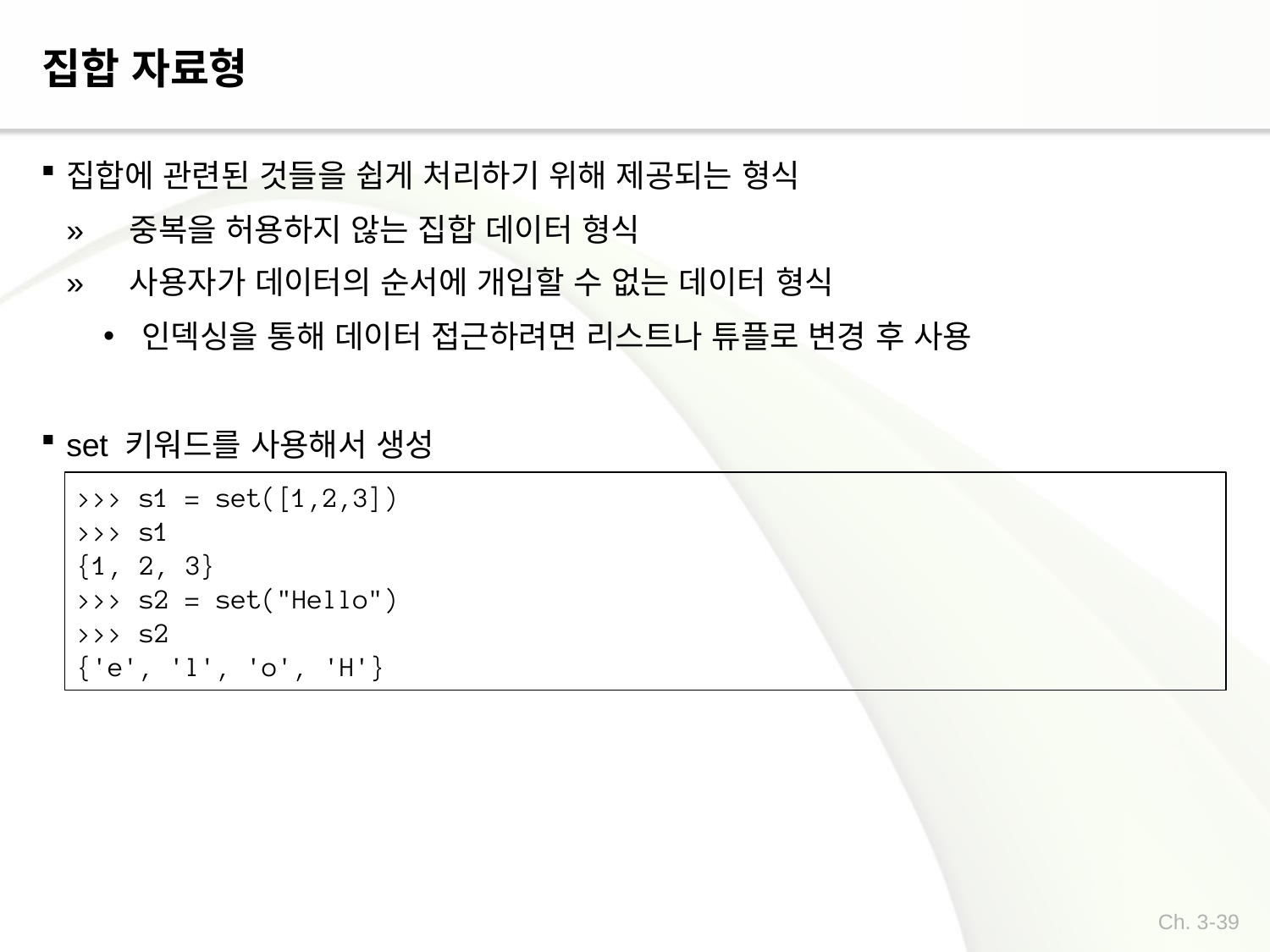

# 집합 자료형
집합에 관련된 것들을 쉽게 처리하기 위해 제공되는 형식
»	중복을 허용하지 않는 집합 데이터 형식
»	사용자가 데이터의 순서에 개입할 수 없는 데이터 형식
인덱싱을 통해 데이터 접근하려면 리스트나 튜플로 변경 후 사용

set 키워드를 사용해서 생성
>>> s1 = set([1,2,3])
>>> s1
{1, 2, 3}
>>> s2 = set("Hello")
>>> s2
{'e', 'l', 'o', 'H'}

Ch. 3-39